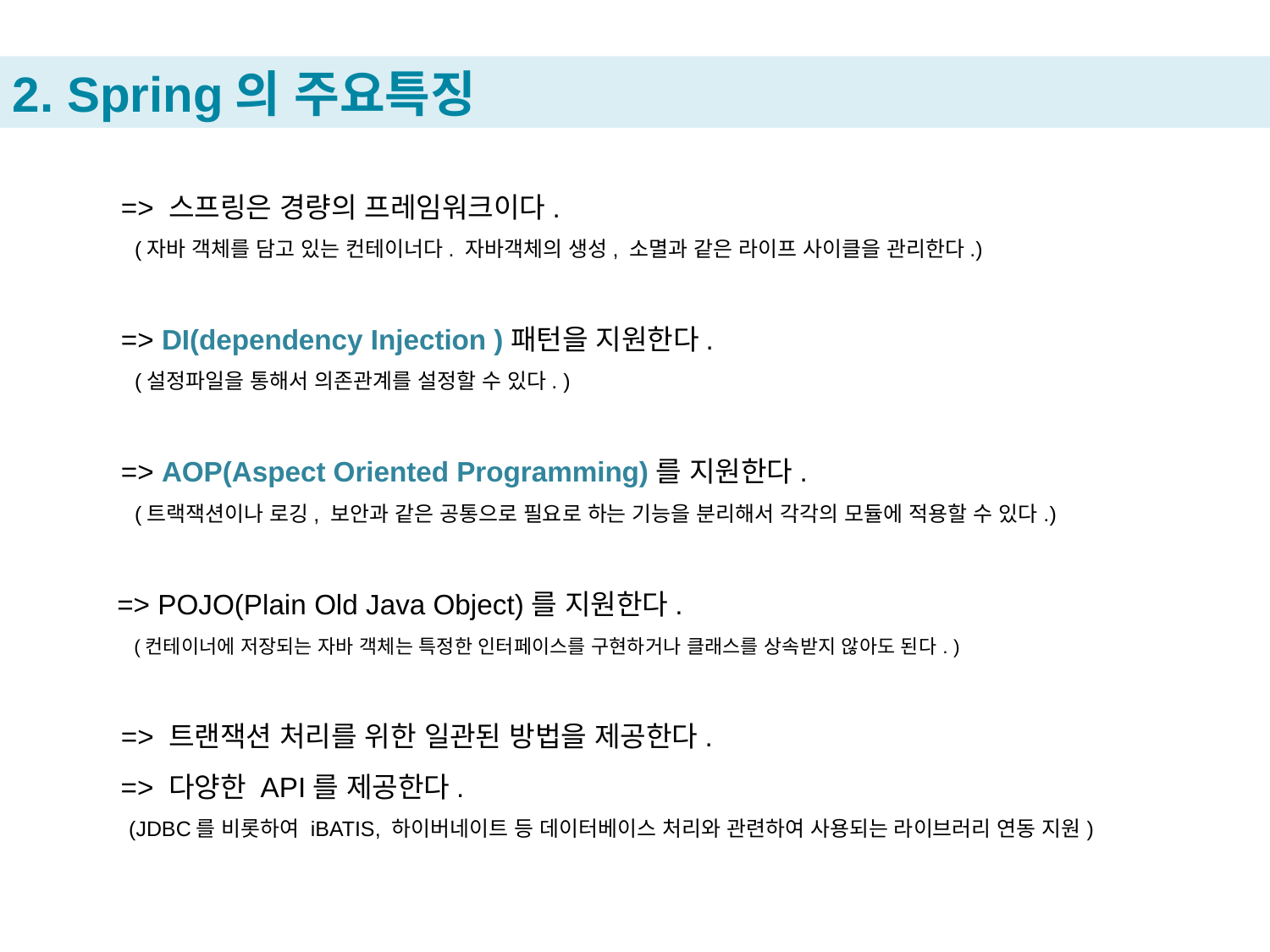

2. Spring의 주요특징
	  => 스프링은 경량의 프레임워크이다.
     (자바 객체를 담고 있는 컨테이너다. 자바객체의 생성, 소멸과 같은 라이프 사이클을 관리한다.)
  => DI(dependency Injection )패턴을 지원한다.
     (설정파일을 통해서 의존관계를 설정할 수 있다. )
  => AOP(Aspect Oriented Programming)를 지원한다.
     (트랙잭션이나 로깅, 보안과 같은 공통으로 필요로 하는 기능을 분리해서 각각의 모듈에 적용할 수 있다.)
  => POJO(Plain Old Java Object)를 지원한다.
     (컨테이너에 저장되는 자바 객체는 특정한 인터페이스를 구현하거나 클래스를 상속받지 않아도 된다. )
  => 트랜잭션 처리를 위한 일관된 방법을 제공한다.
  => 다양한 API를 제공한다.
    (JDBC를 비롯하여 iBATIS, 하이버네이트 등 데이터베이스 처리와 관련하여 사용되는 라이브러리 연동 지원)